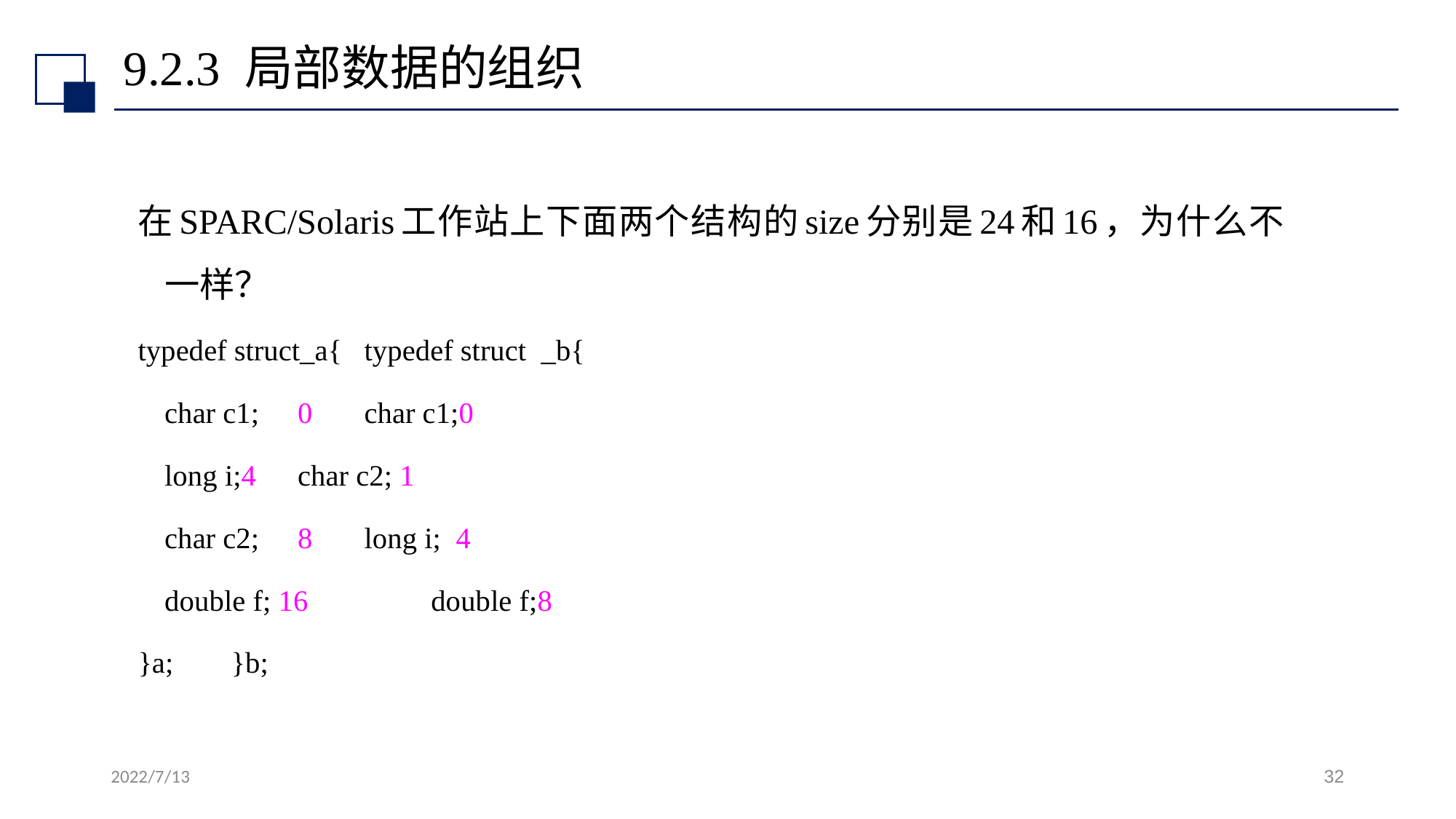

# 9.2.3 局部数据的组织
在SPARC/Solaris工作站上下面两个结构的size分别是24和16，为什么不一样？
typedef struct_a{				typedef struct  _b{
		char c1;	0 				char c1;0
		long i;4 					char c2; 1
		char c2;	8 				long i;  4
		double f; 16	 			double f;8
}a; 					}b;
2022/7/13
32